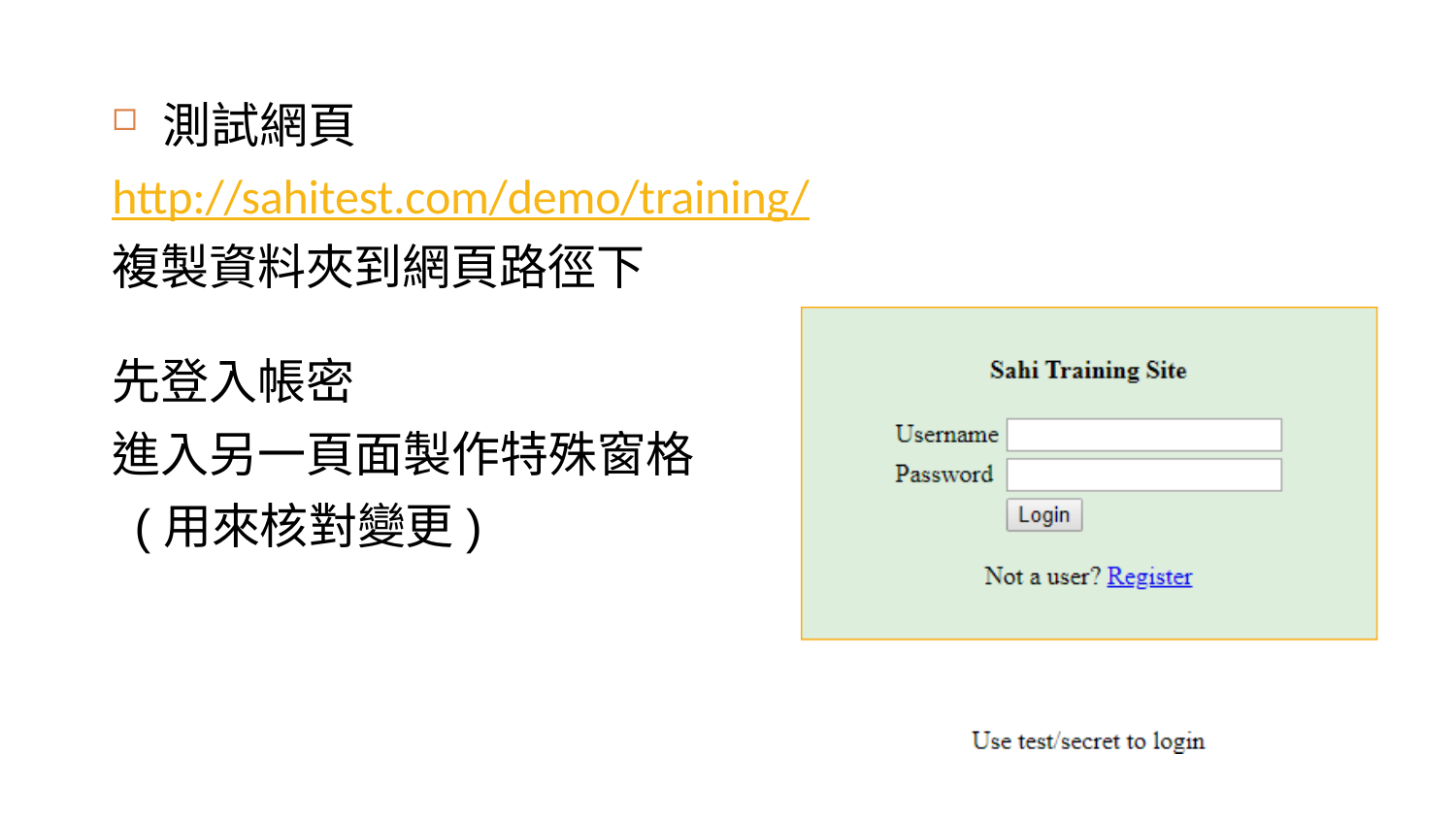

測試網頁
http://sahitest.com/demo/training/
複製資料夾到網頁路徑下

先登入帳密
進入另一頁面製作特殊窗格  (用來核對變更)